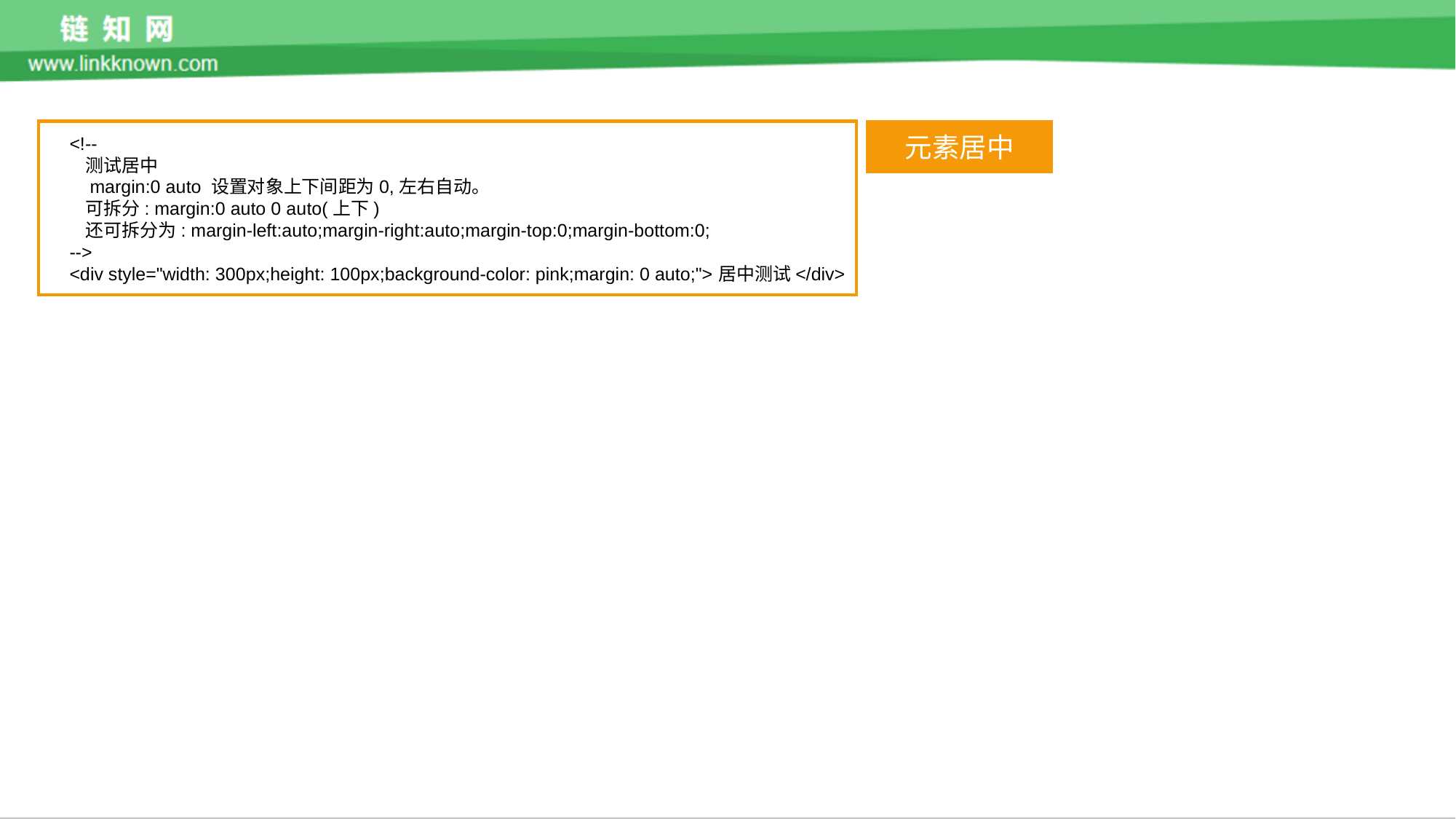

元素居中
    <!--
        测试居中
        margin:0 auto 设置对象上下间距为0,左右自动。
        可拆分: margin:0 auto 0 auto(上下)
        还可拆分为: margin-left:auto;margin-right:auto;margin-top:0;margin-bottom:0;
    -->
    <div style="width: 300px;height: 100px;background-color: pink;margin: 0 auto;">居中测试</div>